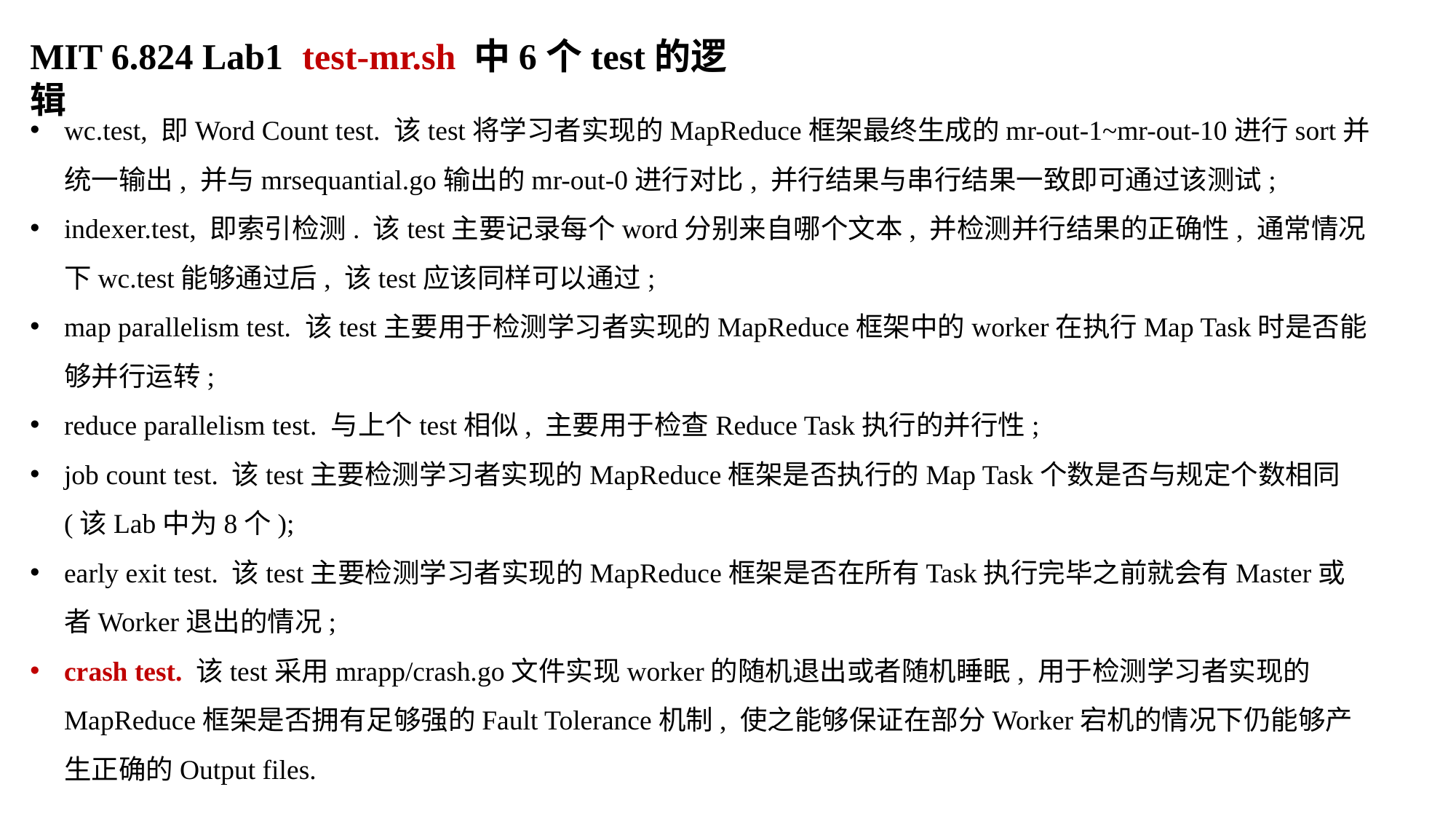

MIT 6.824 Lab1  test-mr.sh 中6个test的逻辑
wc.test, 即Word Count test. 该test将学习者实现的MapReduce框架最终生成的mr-out-1~mr-out-10进行sort并统一输出, 并与mrsequantial.go输出的mr-out-0进行对比, 并行结果与串行结果一致即可通过该测试;
indexer.test, 即索引检测. 该test主要记录每个word分别来自哪个文本, 并检测并行结果的正确性, 通常情况下wc.test能够通过后, 该test应该同样可以通过;
map parallelism test. 该test主要用于检测学习者实现的MapReduce框架中的worker在执行Map Task时是否能够并行运转;
reduce parallelism test. 与上个test相似, 主要用于检查Reduce Task执行的并行性;
job count test. 该test主要检测学习者实现的MapReduce框架是否执行的Map Task个数是否与规定个数相同(该Lab中为8个);
early exit test. 该test主要检测学习者实现的MapReduce框架是否在所有Task执行完毕之前就会有Master或者Worker退出的情况;
crash test. 该test采用mrapp/crash.go文件实现worker的随机退出或者随机睡眠, 用于检测学习者实现的MapReduce框架是否拥有足够强的Fault Tolerance机制, 使之能够保证在部分Worker宕机的情况下仍能够产生正确的Output files.